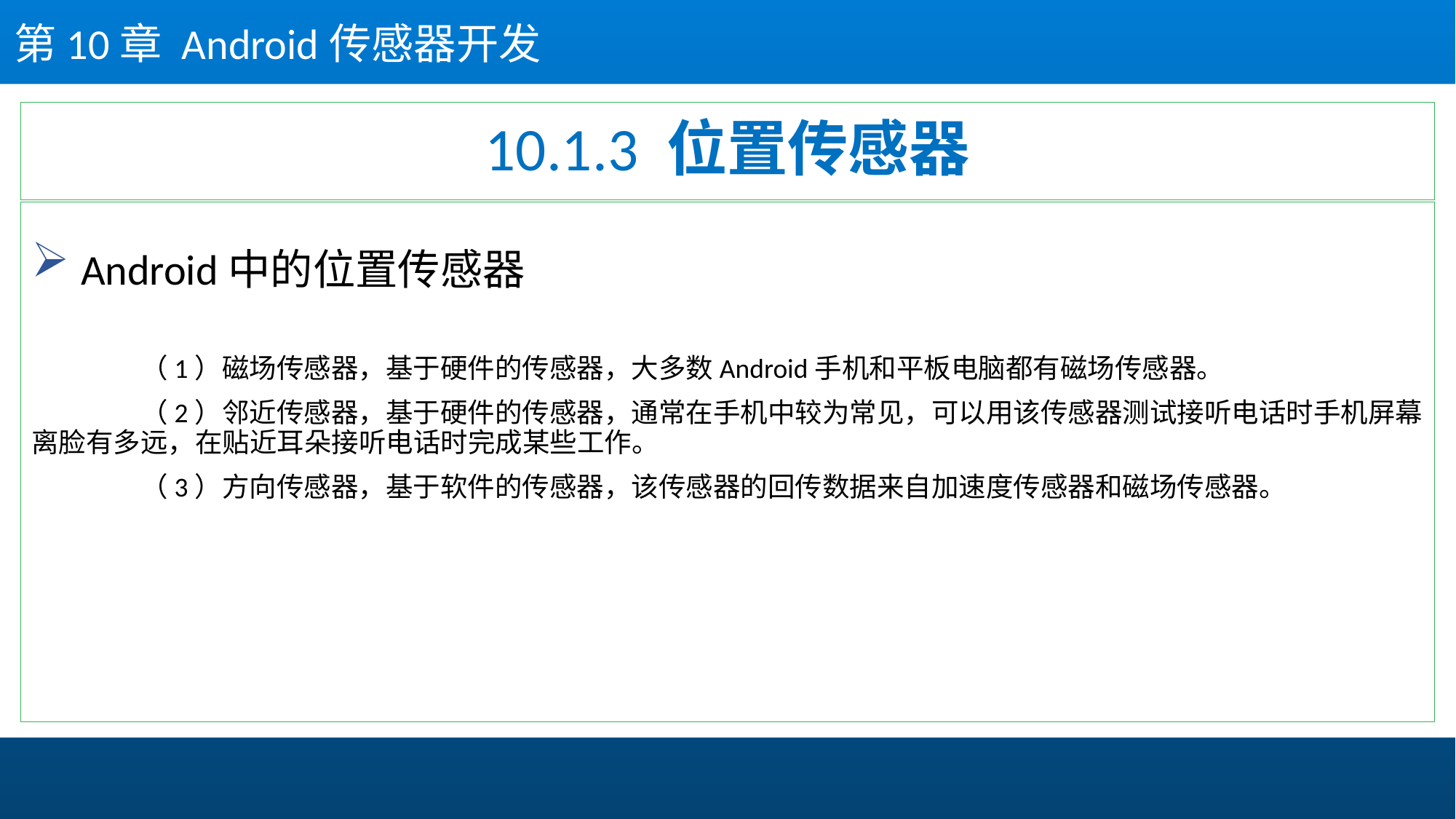

第10章 Android传感器开发

# 10.1.3 位置传感器
 Android中的位置传感器

	（1）磁场传感器，基于硬件的传感器，大多数Android手机和平板电脑都有磁场传感器。
	（2）邻近传感器，基于硬件的传感器，通常在手机中较为常见，可以用该传感器测试接听电话时手机屏幕离脸有多远，在贴近耳朵接听电话时完成某些工作。
	（3）方向传感器，基于软件的传感器，该传感器的回传数据来自加速度传感器和磁场传感器。